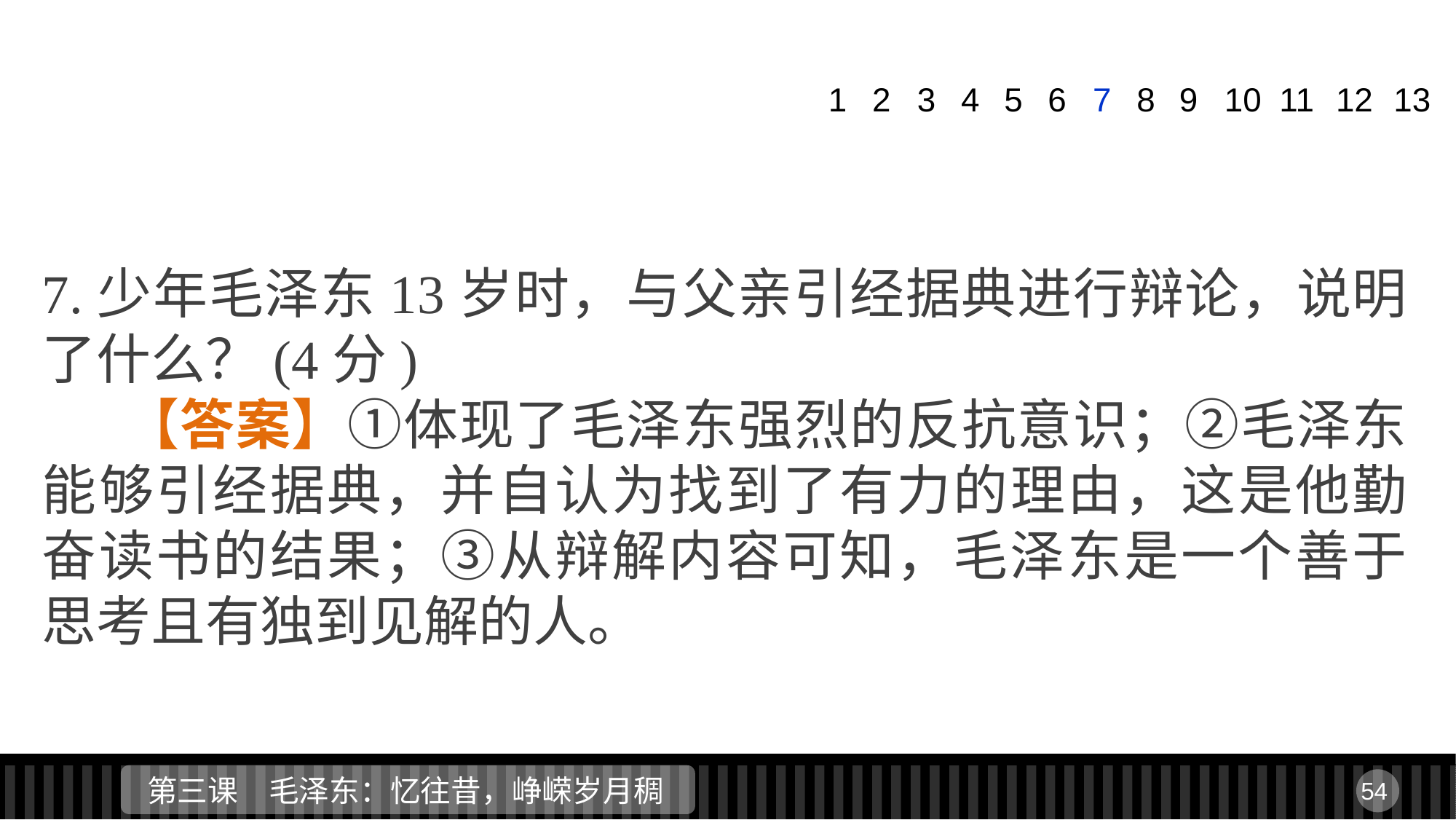

1
2
3
4
5
6
7
8
9
11
12
13
10
7.少年毛泽东13岁时，与父亲引经据典进行辩论，说明了什么？(4分)
     【答案】①体现了毛泽东强烈的反抗意识；②毛泽东能够引经据典，并自认为找到了有力的理由，这是他勤奋读书的结果；③从辩解内容可知，毛泽东是一个善于思考且有独到见解的人。